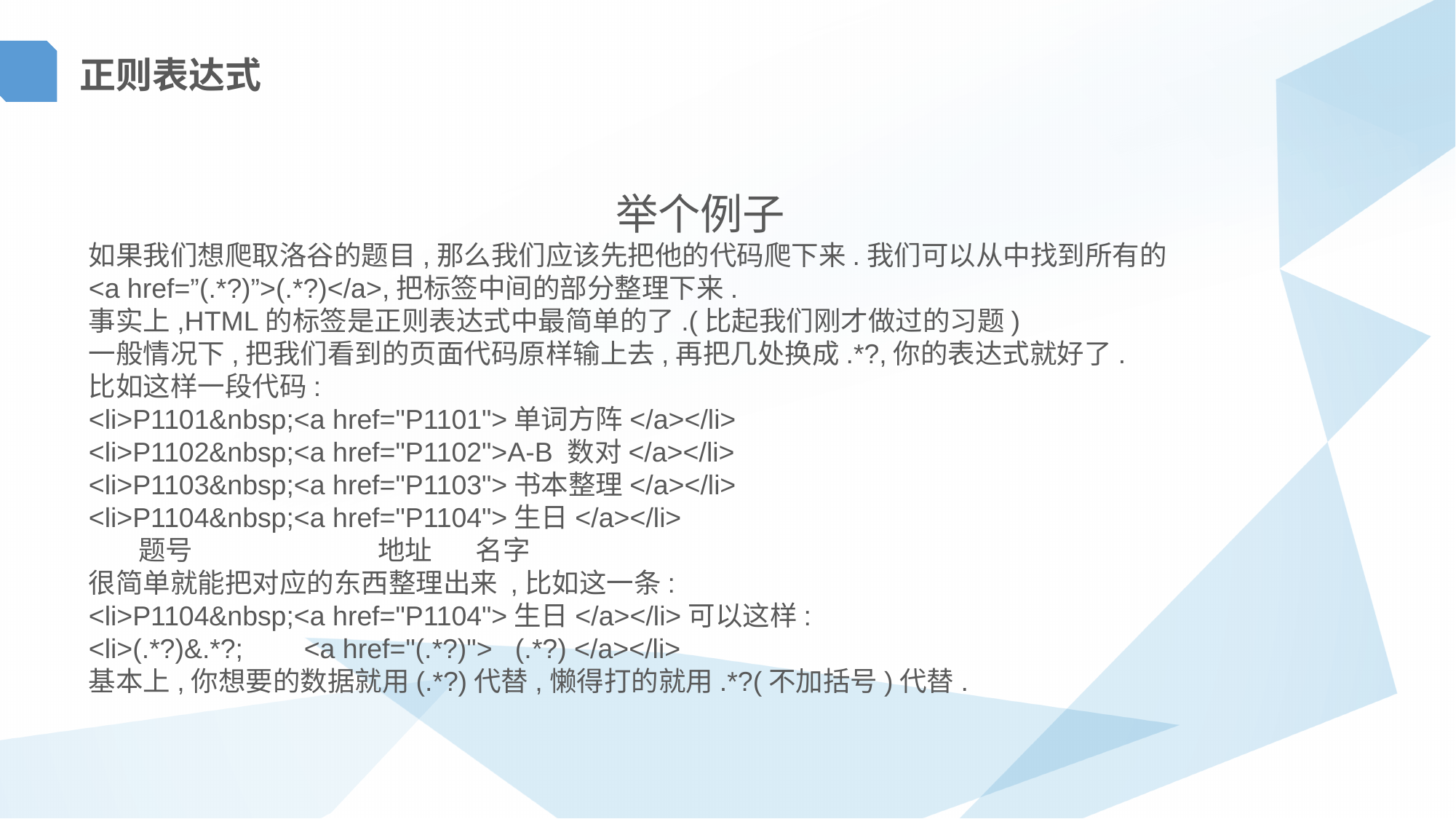

正则表达式
举个例子
如果我们想爬取洛谷的题目,那么我们应该先把他的代码爬下来.我们可以从中找到所有的
<a href=”(.*?)”>(.*?)</a>,把标签中间的部分整理下来.
事实上,HTML的标签是正则表达式中最简单的了.(比起我们刚才做过的习题)
一般情况下,把我们看到的页面代码原样输上去,再把几处换成.*?,你的表达式就好了.
比如这样一段代码:
<li>P1101&nbsp;<a href="P1101">单词方阵</a></li>
<li>P1102&nbsp;<a href="P1102">A-B 数对</a></li>
<li>P1103&nbsp;<a href="P1103">书本整理</a></li>
<li>P1104&nbsp;<a href="P1104">生日</a></li>
       题号                              地址       名字
很简单就能把对应的东西整理出来 ,比如这一条:
<li>P1104&nbsp;<a href="P1104">生日</a></li>可以这样:
<li>(.*?)&.*?;        <a href="(.*?)">   (.*?) </a></li>
基本上,你想要的数据就用(.*?)代替,懒得打的就用.*?(不加括号)代替.